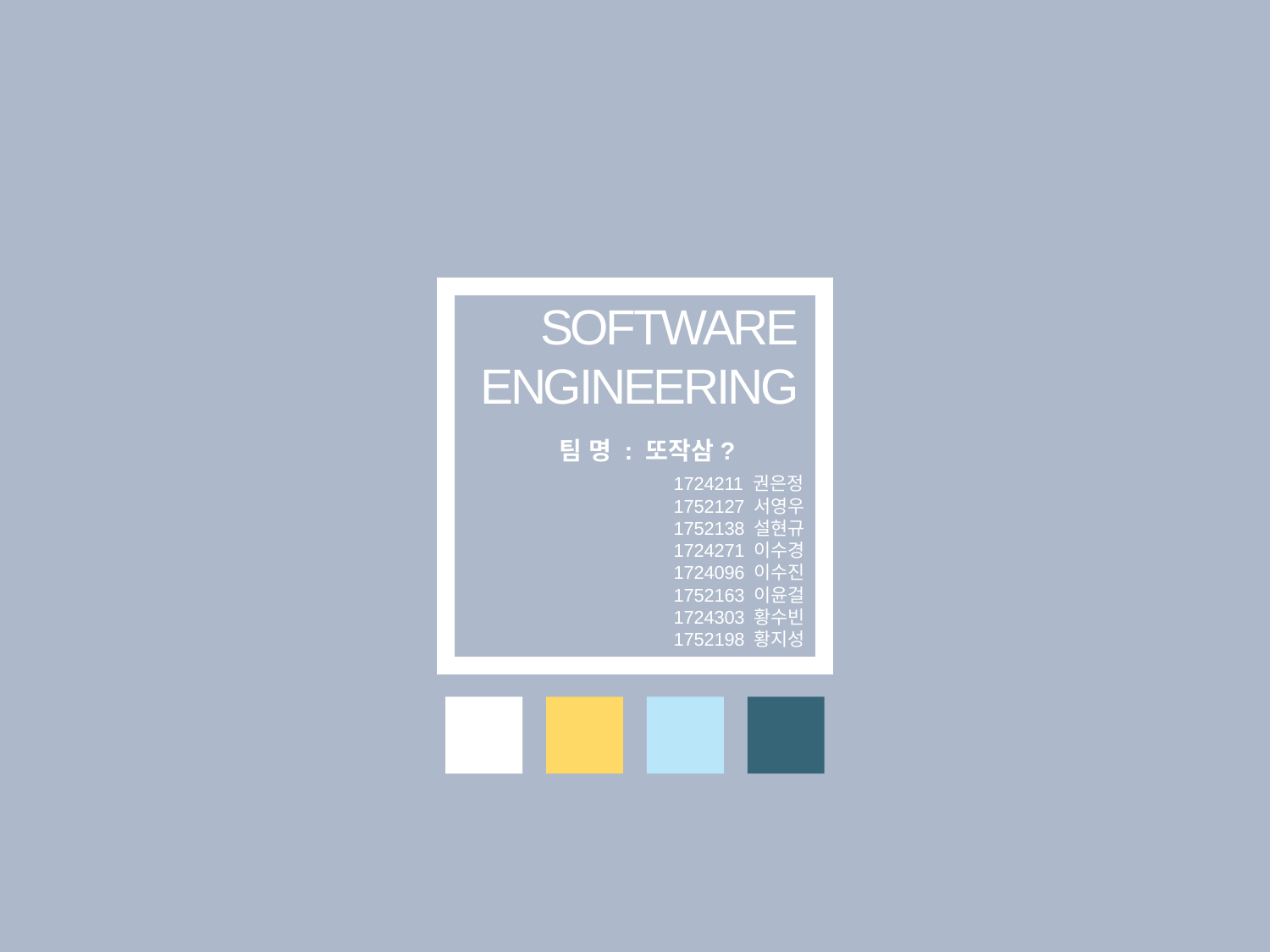

SOFTWARE
ENGINEERING
팀 명 : 또작삼?
1724211 권은정
1752127 서영우
1752138 설현규
1724271 이수경
1724096 이수진
1752163 이윤걸
1724303 황수빈
1752198 황지성